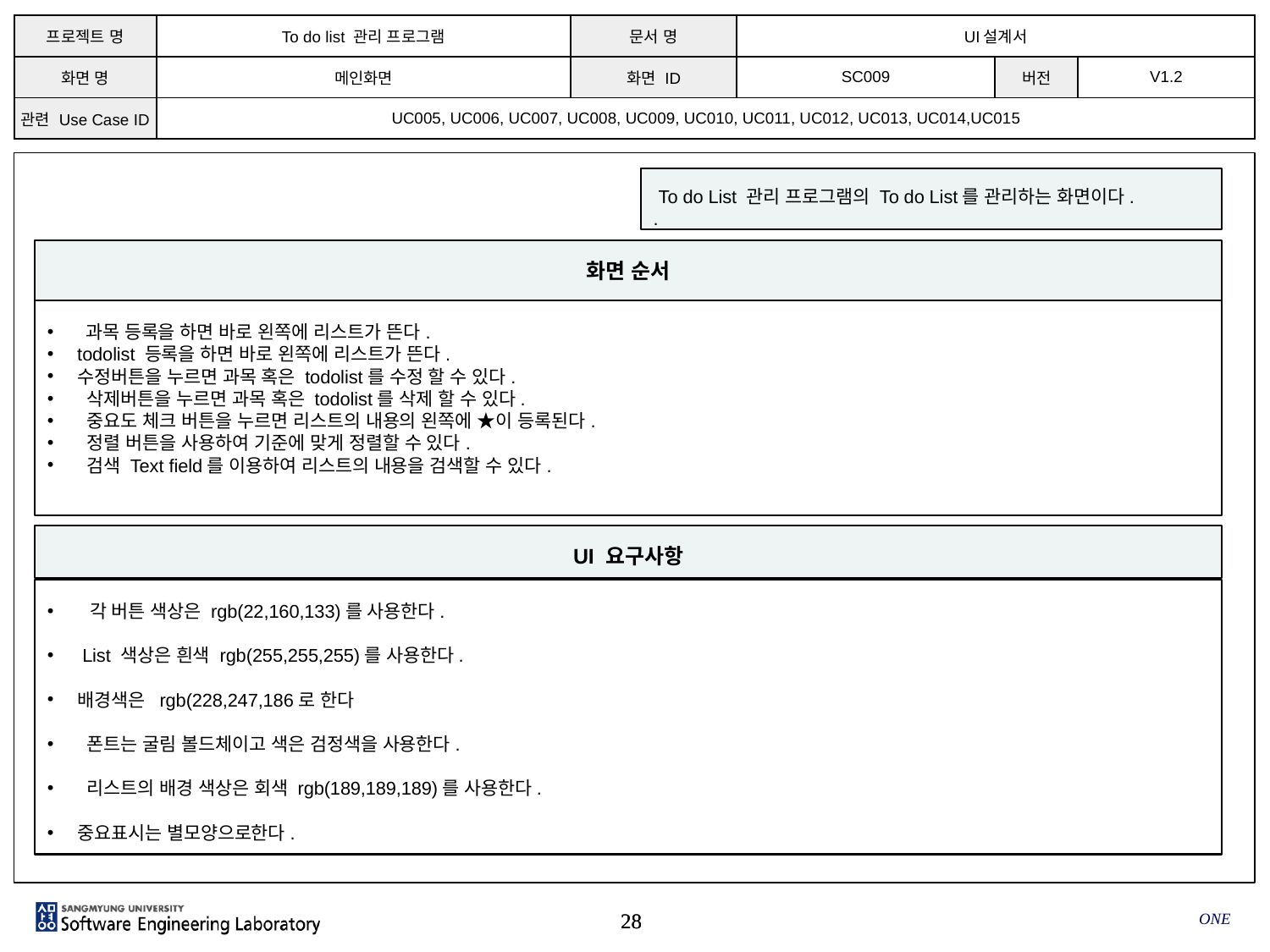

| 프로젝트 명 | To do list 관리 프로그램 | 문서 명 | UI설계서 |  |  |
| --- | --- | --- | --- | --- | --- |
| 화면 명 | 메인화면 | 화면 ID | SC009 | 버전 | V1.2 |
| 관련 Use Case ID | UC005, UC006, UC007, UC008, UC009, UC010, UC011, UC012, UC013, UC014,UC015 |  |  |  |  |

 To do List 관리 프로그램의 To do List를 관리하는 화면이다.
.

화면 순서
 과목 등록을 하면 바로 왼쪽에 리스트가 뜬다.
todolist 등록을 하면 바로 왼쪽에 리스트가 뜬다.
수정버튼을 누르면 과목 혹은 todolist를 수정 할 수 있다.
 삭제버튼을 누르면 과목 혹은 todolist를 삭제 할 수 있다.
 중요도 체크 버튼을 누르면 리스트의 내용의 왼쪽에 ★이 등록된다.
 정렬 버튼을 사용하여 기준에 맞게 정렬할 수 있다.
 검색 Text field를 이용하여 리스트의 내용을 검색할 수 있다.

UI 요구사항
  각 버튼 색상은 rgb(22,160,133)를 사용한다.

 List 색상은 흰색 rgb(255,255,255)를 사용한다.

배경색은  rgb(228,247,186로 한다

 폰트는 굴림 볼드체이고 색은 검정색을 사용한다.

 리스트의 배경 색상은 회색 rgb(189,189,189)를 사용한다.

중요표시는 별모양으로한다.

ONE